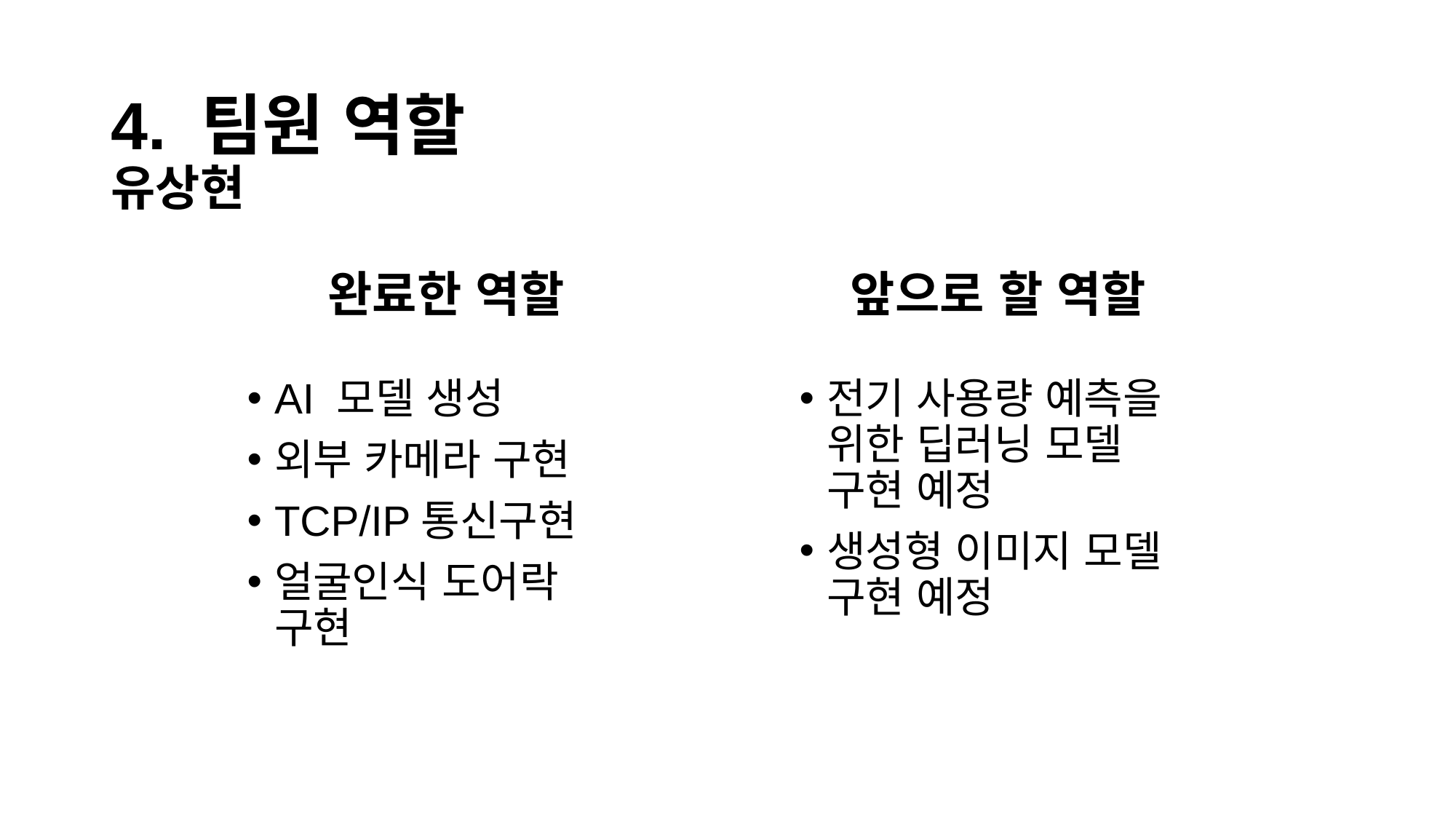

# 4. 팀원 역할 유상현
완료한 역할
앞으로 할 역할
AI 모델 생성
외부 카메라 구현
TCP/IP통신구현
얼굴인식 도어락 구현

전기 사용량 예측을 위한 딥러닝 모델 구현 예정
생성형 이미지 모델 구현 예정